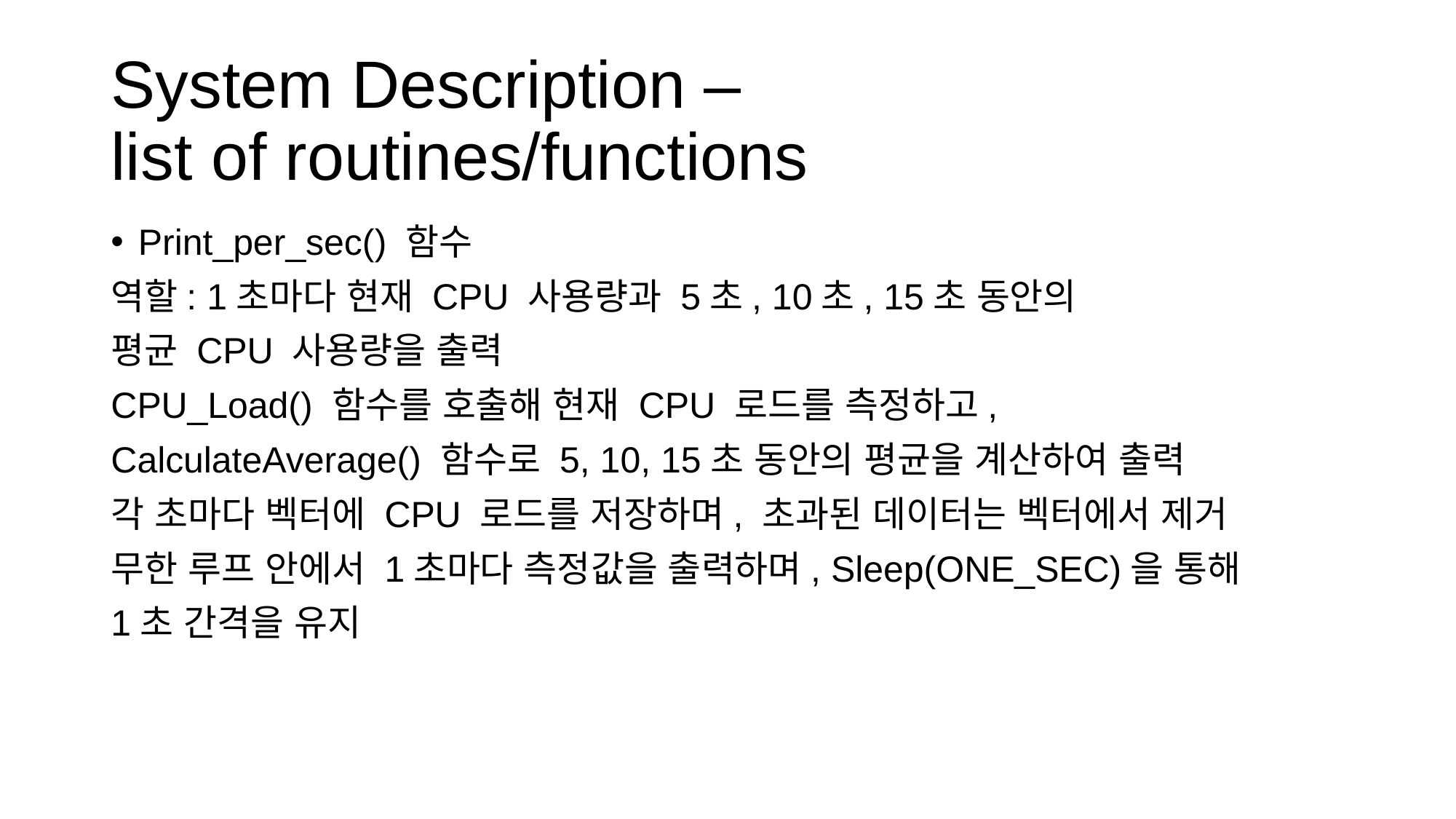

# System Description – list of routines/functions
Print_per_sec() 함수
역할: 1초마다 현재 CPU 사용량과 5초, 10초, 15초 동안의
평균 CPU 사용량을 출력
CPU_Load() 함수를 호출해 현재 CPU 로드를 측정하고,
CalculateAverage() 함수로 5, 10, 15초 동안의 평균을 계산하여 출력
각 초마다 벡터에 CPU 로드를 저장하며, 초과된 데이터는 벡터에서 제거
무한 루프 안에서 1초마다 측정값을 출력하며, Sleep(ONE_SEC)을 통해
1초 간격을 유지